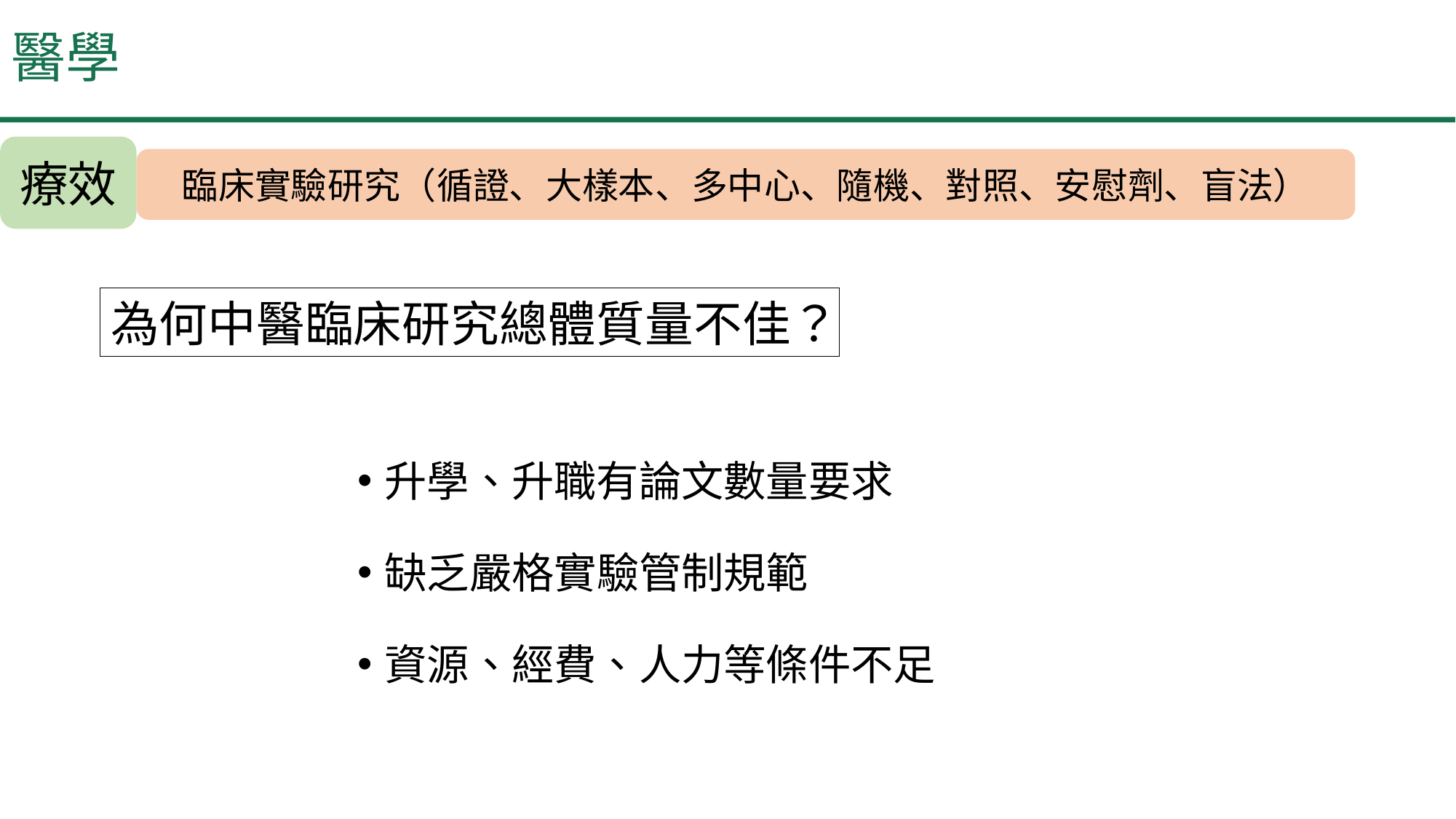

# 醫學
療效
臨床實驗研究（循證、大樣本、多中心、隨機、對照、安慰劑、盲法）
為何中醫臨床研究總體質量不佳？

升學、升職有論文數量要求
缺乏嚴格實驗管制規範
資源、經費、人力等條件不足